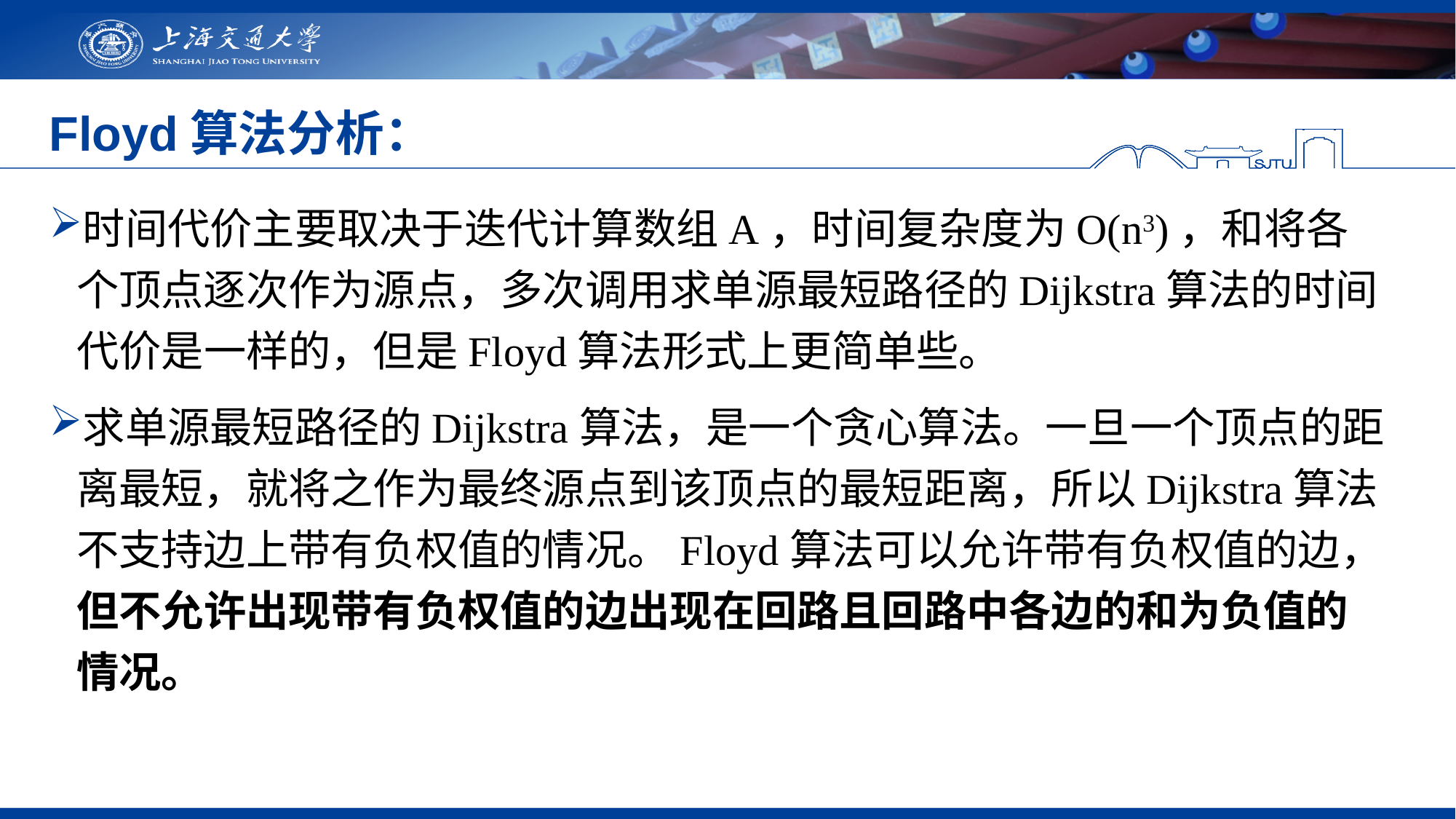

# Floyd算法分析：
时间代价主要取决于迭代计算数组A，时间复杂度为O(n3)，和将各个顶点逐次作为源点，多次调用求单源最短路径的Dijkstra算法的时间代价是一样的，但是Floyd算法形式上更简单些。
求单源最短路径的Dijkstra算法，是一个贪心算法。一旦一个顶点的距离最短，就将之作为最终源点到该顶点的最短距离，所以Dijkstra算法不支持边上带有负权值的情况。Floyd算法可以允许带有负权值的边，但不允许出现带有负权值的边出现在回路且回路中各边的和为负值的情况。